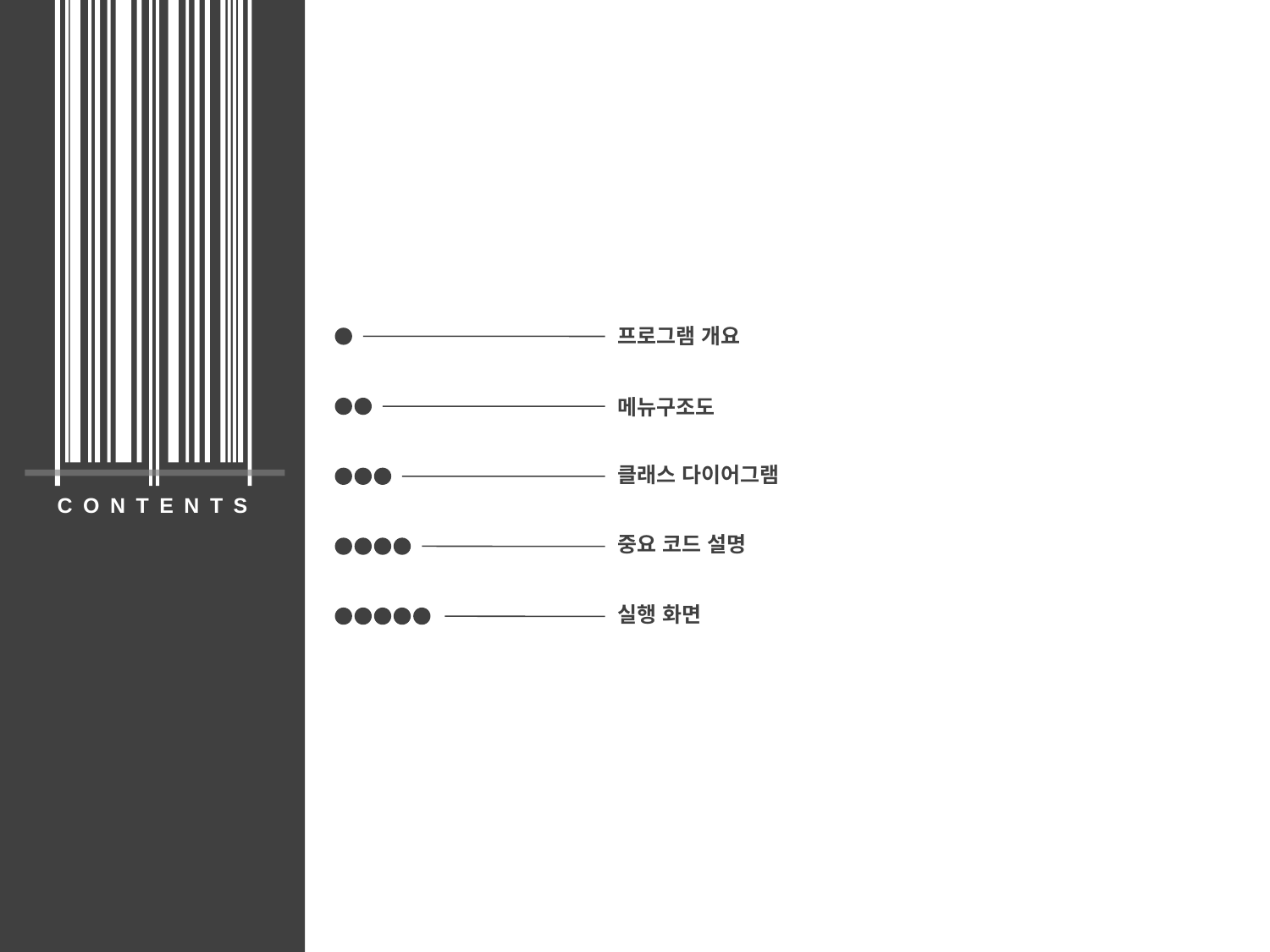

프로그램 개요

메뉴구조도

클래스 다이어그램

CONTENTS
CONTENTS
중요 코드 설명

실행 화면